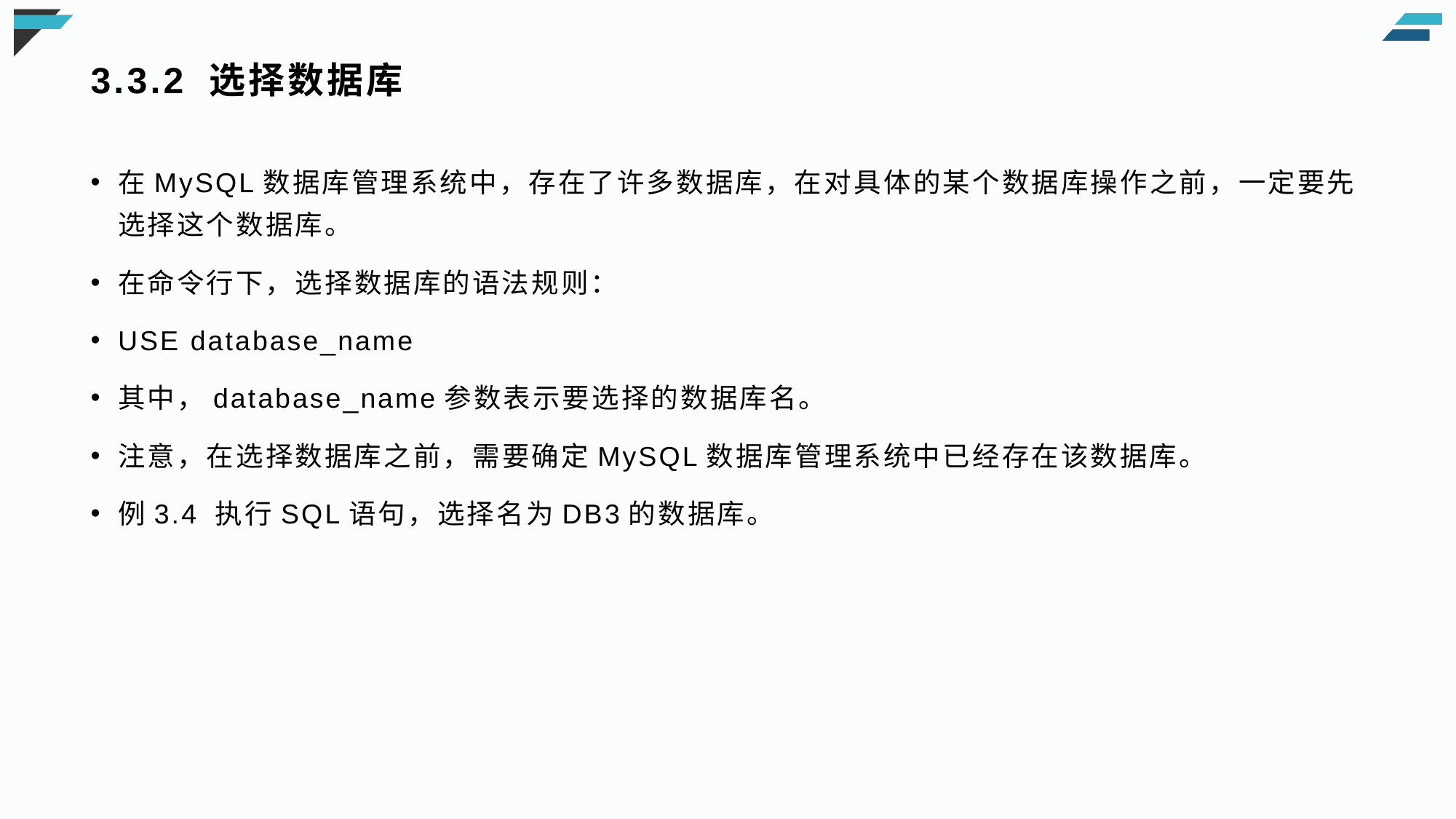

# 3.3.2 选择数据库
在MySQL数据库管理系统中，存在了许多数据库，在对具体的某个数据库操作之前，一定要先选择这个数据库。
在命令行下，选择数据库的语法规则：
USE database_name
其中，database_name参数表示要选择的数据库名。
注意，在选择数据库之前，需要确定MySQL数据库管理系统中已经存在该数据库。
例3.4 执行SQL语句，选择名为DB3的数据库。